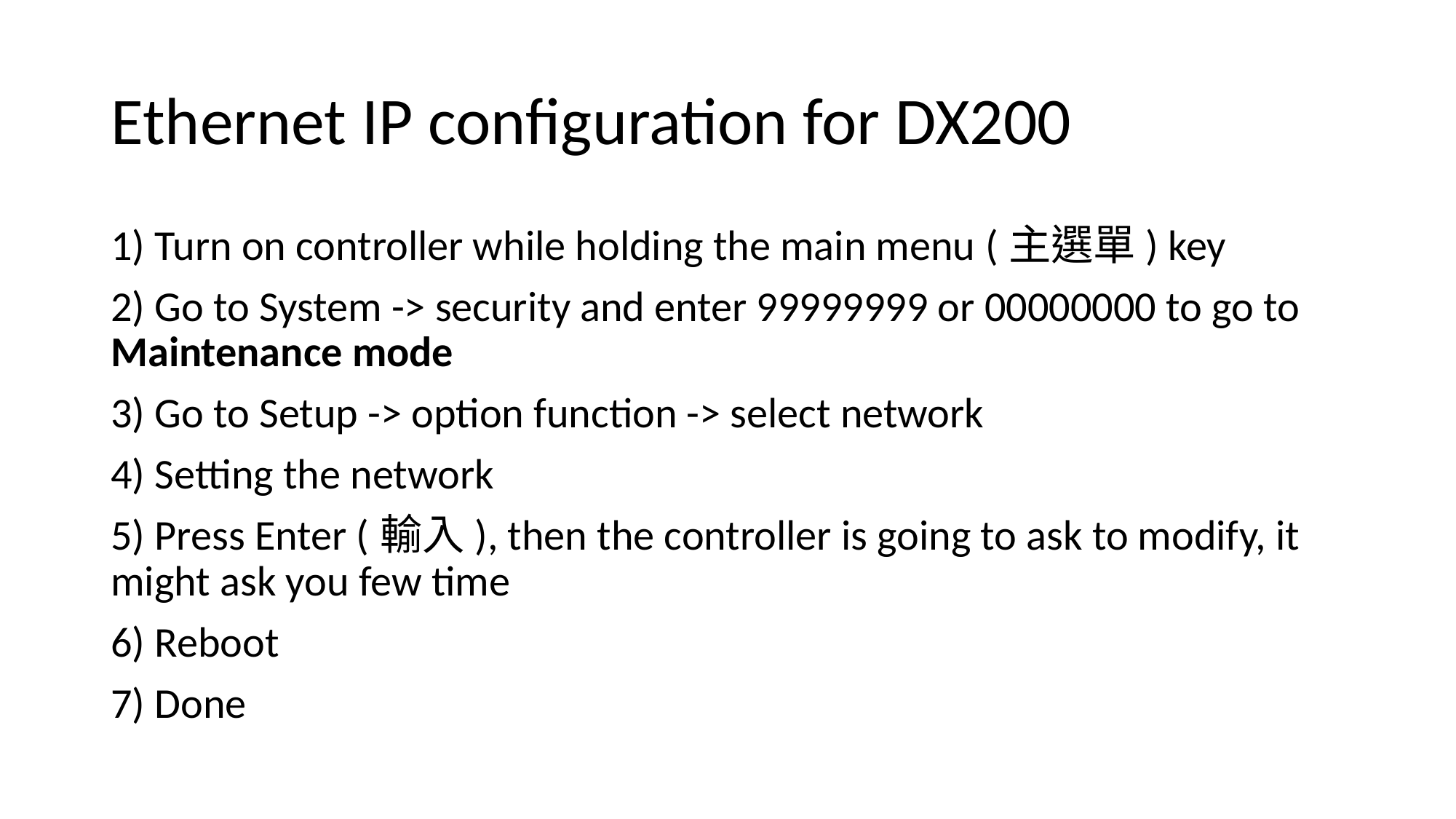

# Ethernet IP configuration for DX200
1) Turn on controller while holding the main menu (主選單) key
2) Go to System -> security and enter 99999999 or 00000000 to go to Maintenance mode
3) Go to Setup -> option function -> select network
4) Setting the network
5) Press Enter (輸入), then the controller is going to ask to modify, it might ask you few time
6) Reboot
7) Done